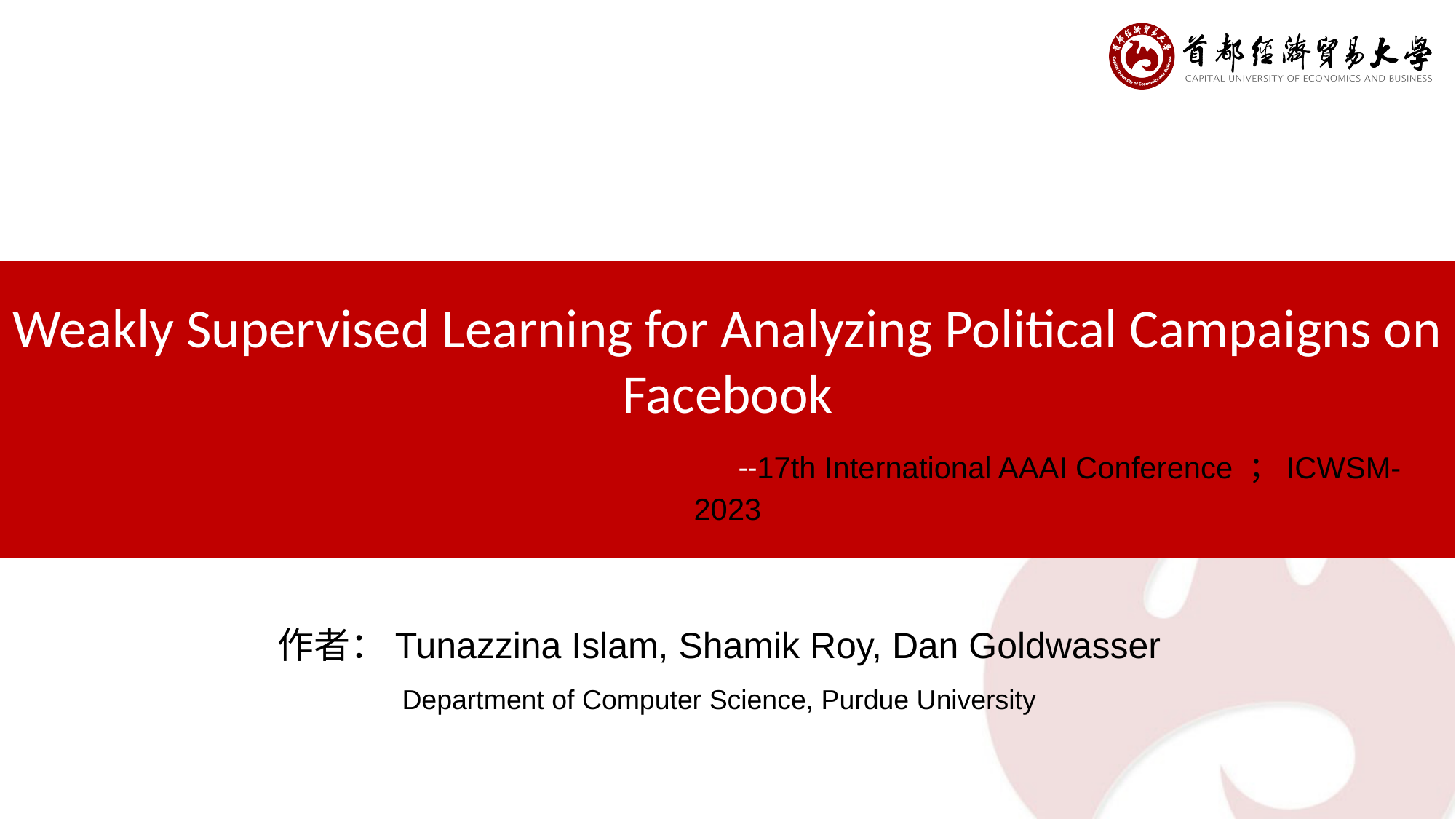

Weakly Supervised Learning for Analyzing Political Campaigns on Facebook
                                                        --17th International AAAI Conference ；ICWSM-  2023
作者：Tunazzina Islam, Shamik Roy, Dan Goldwasser
Department of Computer Science, Purdue University